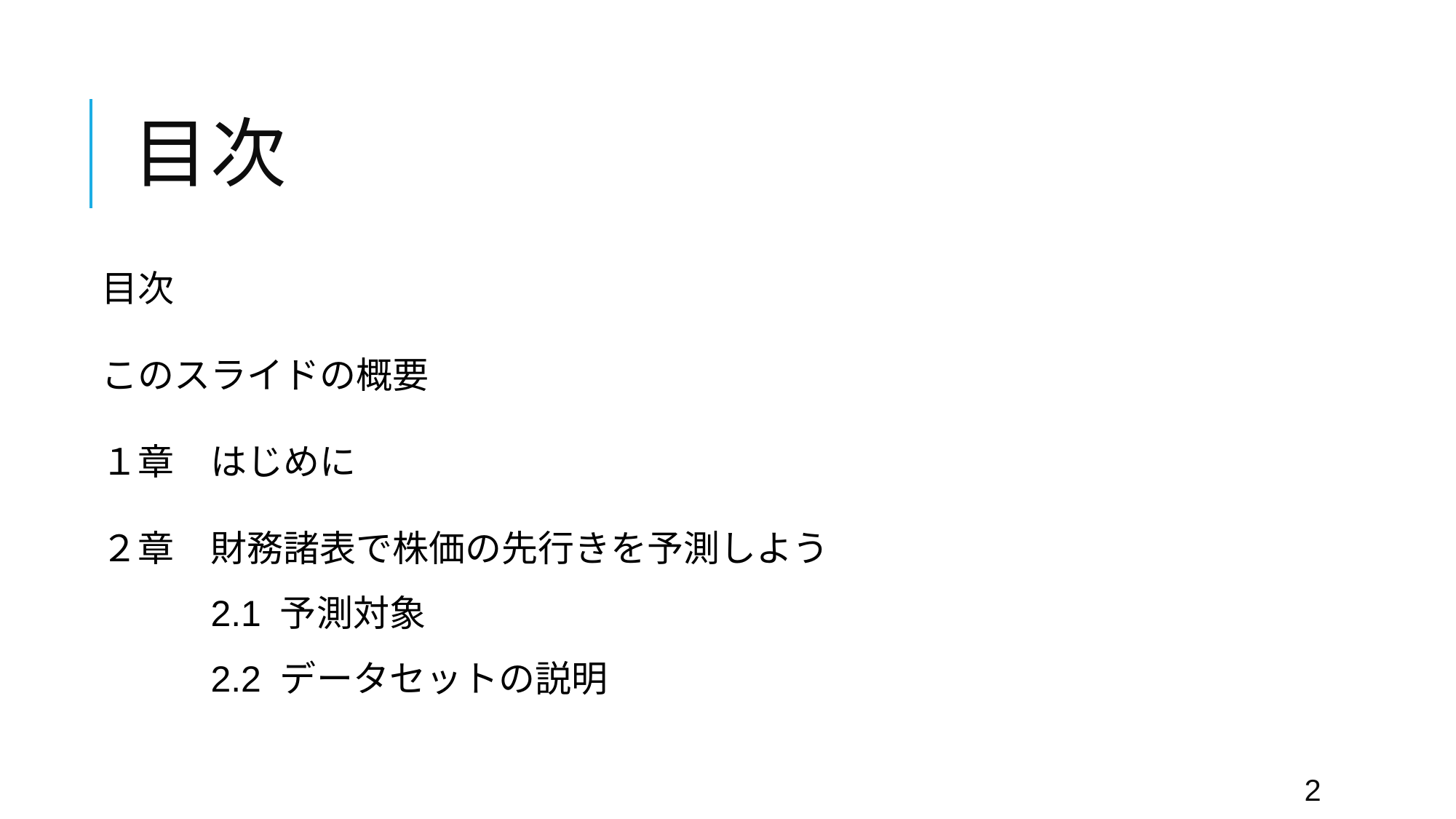

# 目次
目次
このスライドの概要
１章　はじめに
２章　財務諸表で株価の先行きを予測しよう
	2.1 予測対象
	2.2 データセットの説明
2